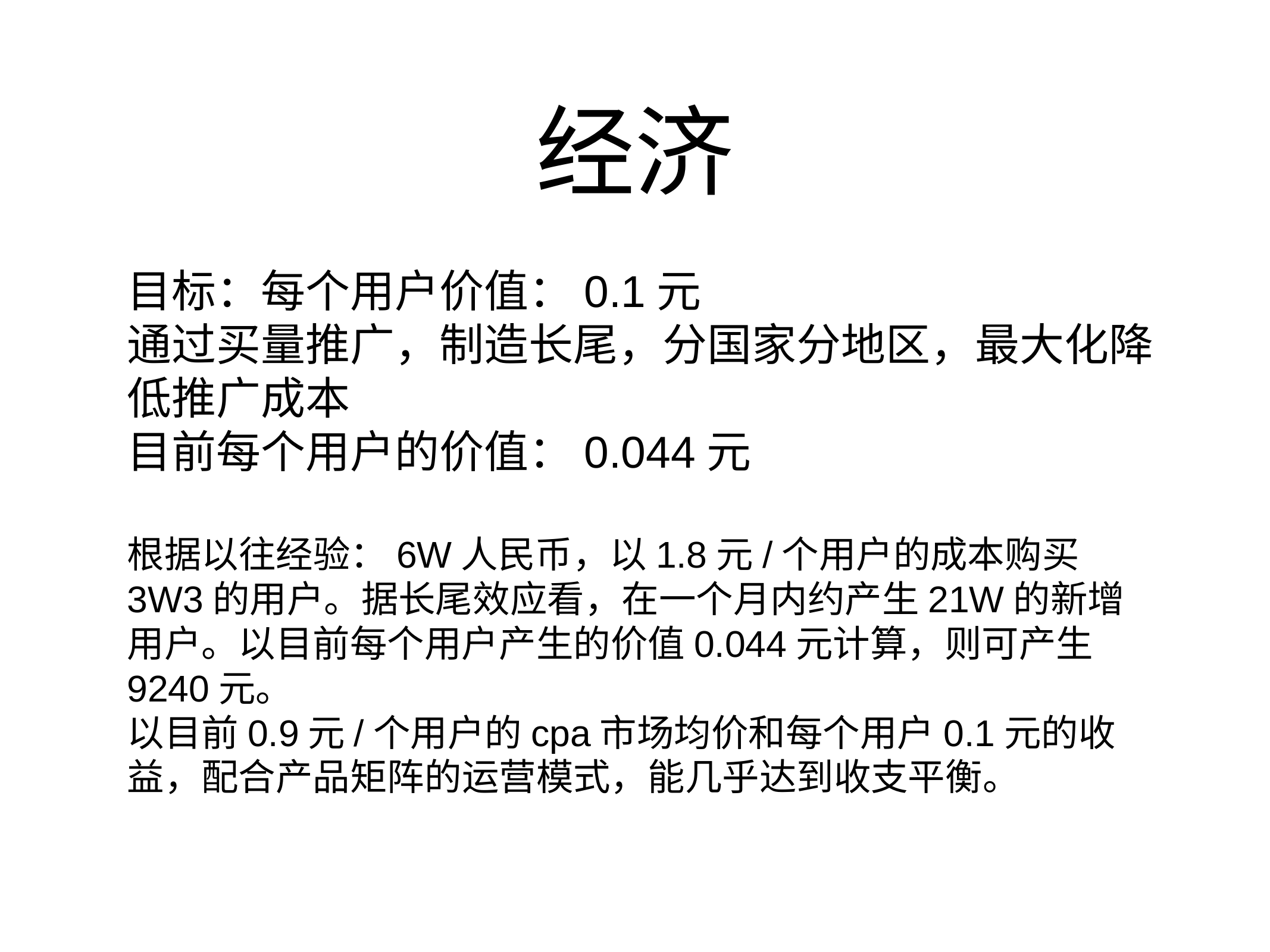

# 经济
目标：每个用户价值：0.1元
通过买量推广，制造长尾，分国家分地区，最大化降低推广成本
目前每个用户的价值：0.044元

根据以往经验：6W人民币，以1.8元/个用户的成本购买3W3的用户。据长尾效应看，在一个月内约产生21W的新增用户。以目前每个用户产生的价值0.044元计算，则可产生9240元。
以目前0.9元/个用户的cpa市场均价和每个用户0.1元的收益，配合产品矩阵的运营模式，能几乎达到收支平衡。